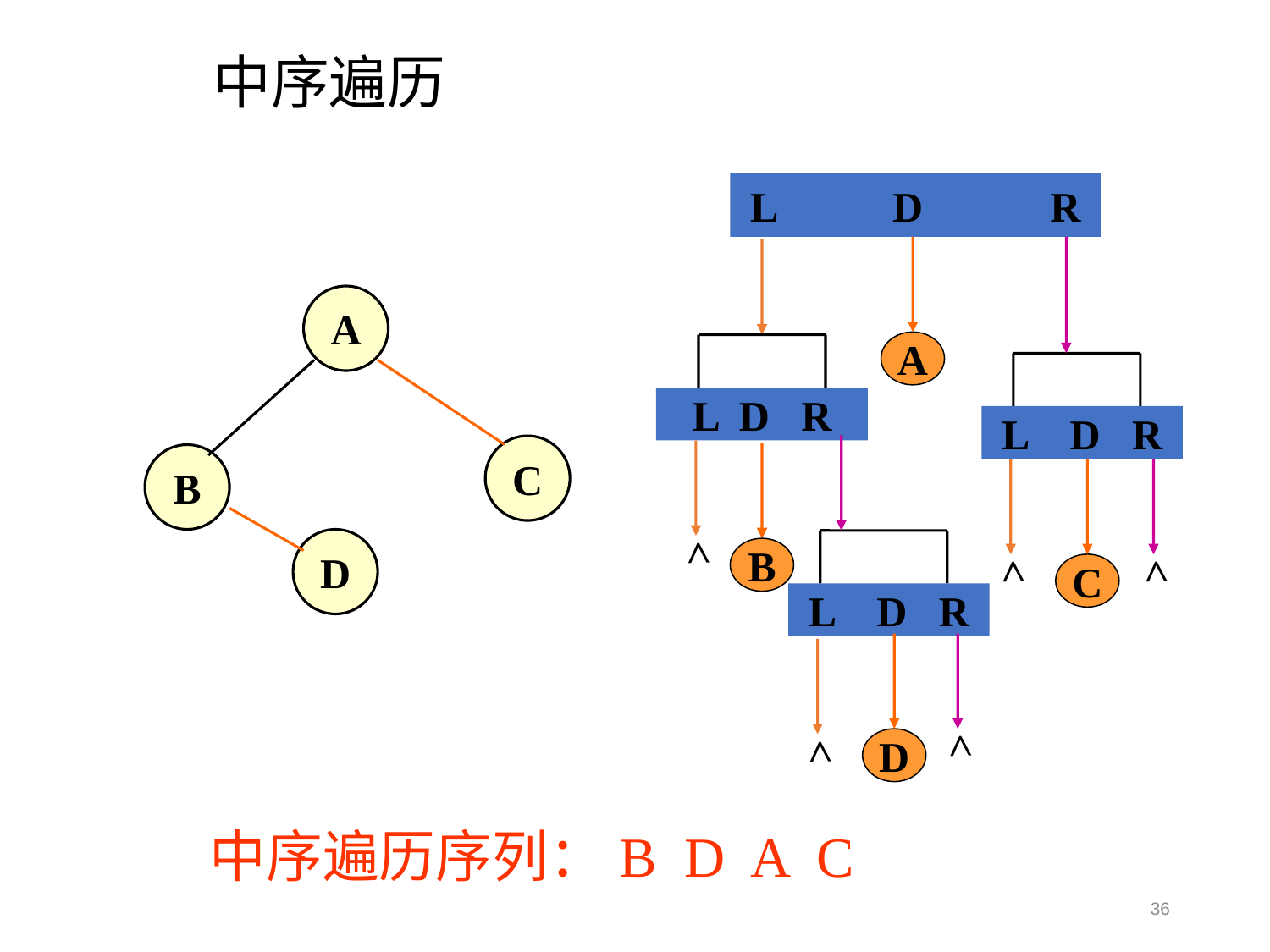

中序遍历
L           D            R

A

L    D   R

L  D   R
A

C
B

D

L    D   R

>

B

>

C

>

D

>

>
中序遍历序列：B  D  A  C
36